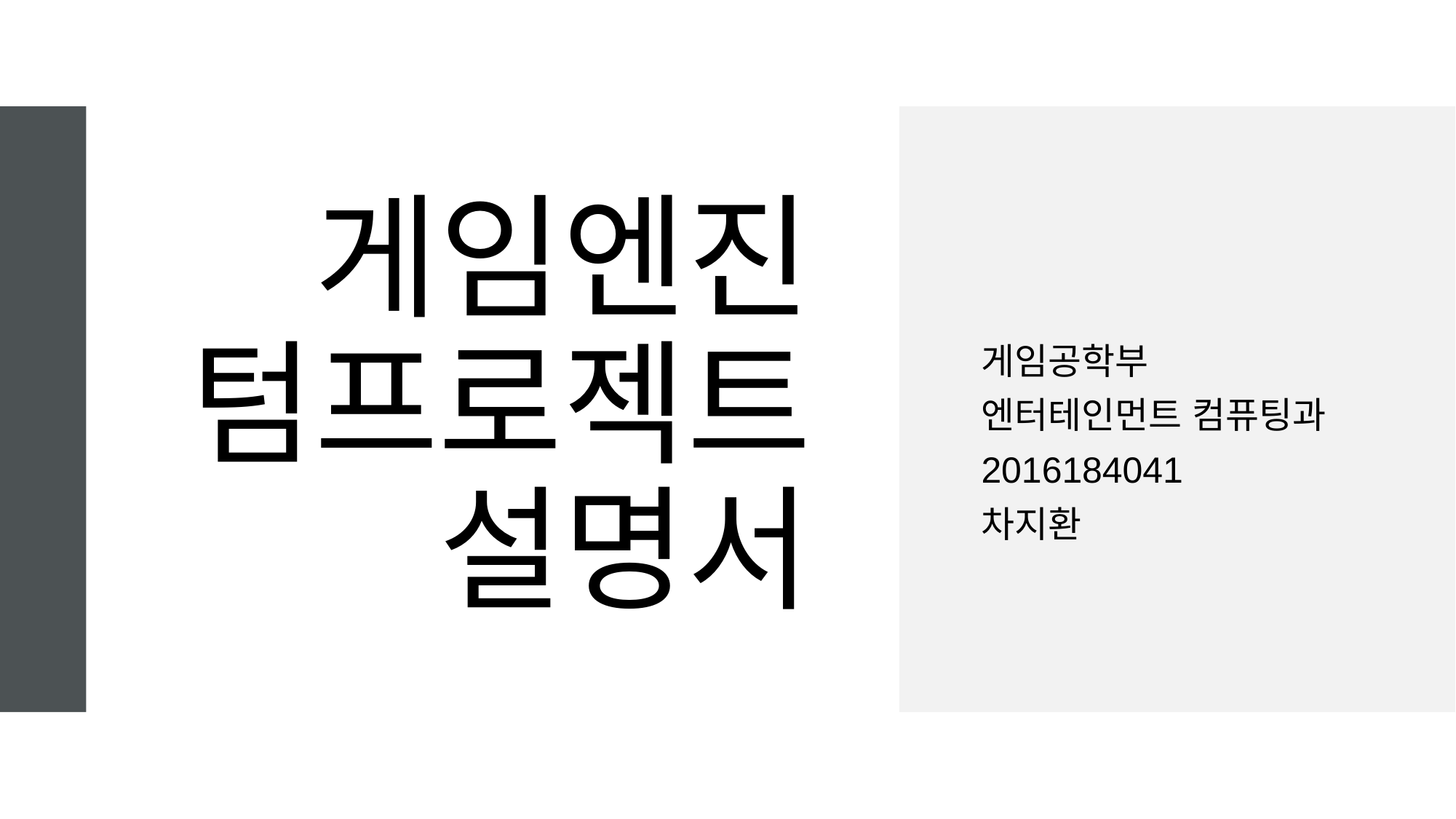

# 게임엔진 텀프로젝트 설명서

게임공학부
엔터테인먼트 컴퓨팅과
2016184041
차지환